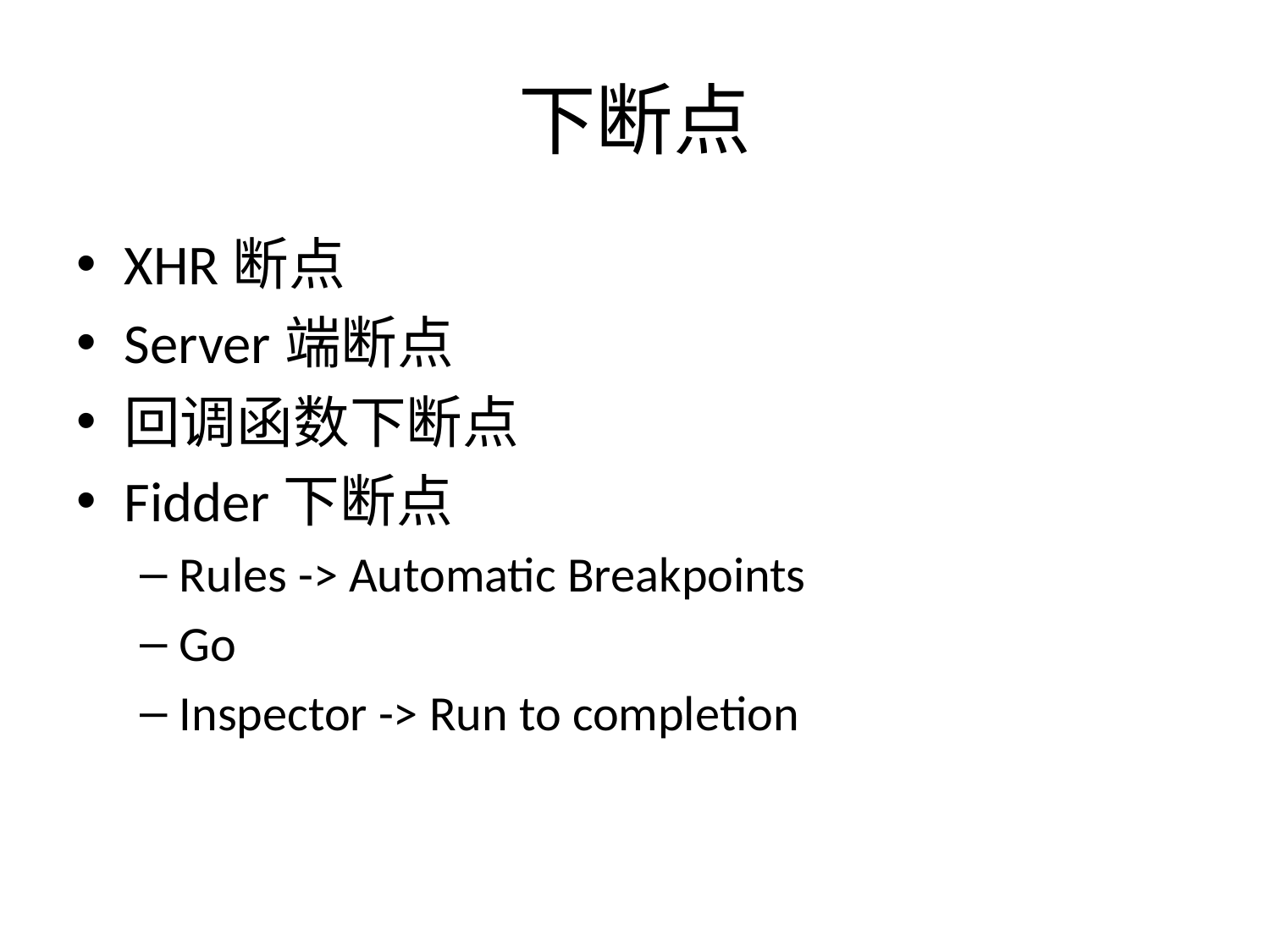

# 下断点
XHR断点
Server端断点
回调函数下断点
Fidder下断点
Rules -> Automatic Breakpoints
Go
Inspector -> Run to completion